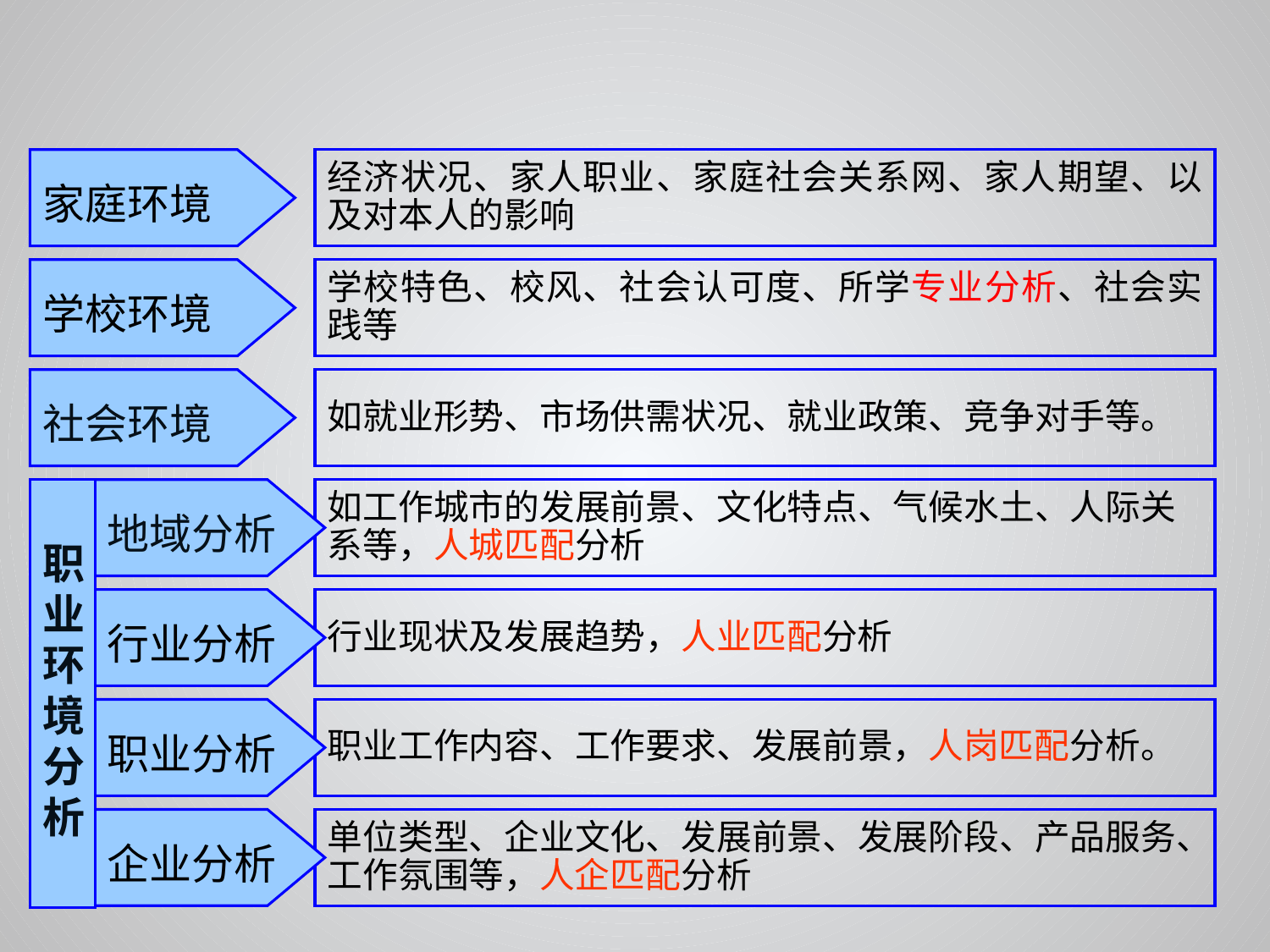

家庭环境
经济状况、家人职业、家庭社会关系网、家人期望、以及对本人的影响
学校环境
学校特色、校风、社会认可度、所学专业分析、社会实践等
社会环境
如就业形势、市场供需状况、就业政策、竞争对手等。
 职业环境分析
地域分析
如工作城市的发展前景、文化特点、气候水土、人际关系等，人城匹配分析
行业分析
行业现状及发展趋势，人业匹配分析
职业分析
职业工作内容、工作要求、发展前景，人岗匹配分析。
企业分析
单位类型、企业文化、发展前景、发展阶段、产品服务、工作氛围等，人企匹配分析